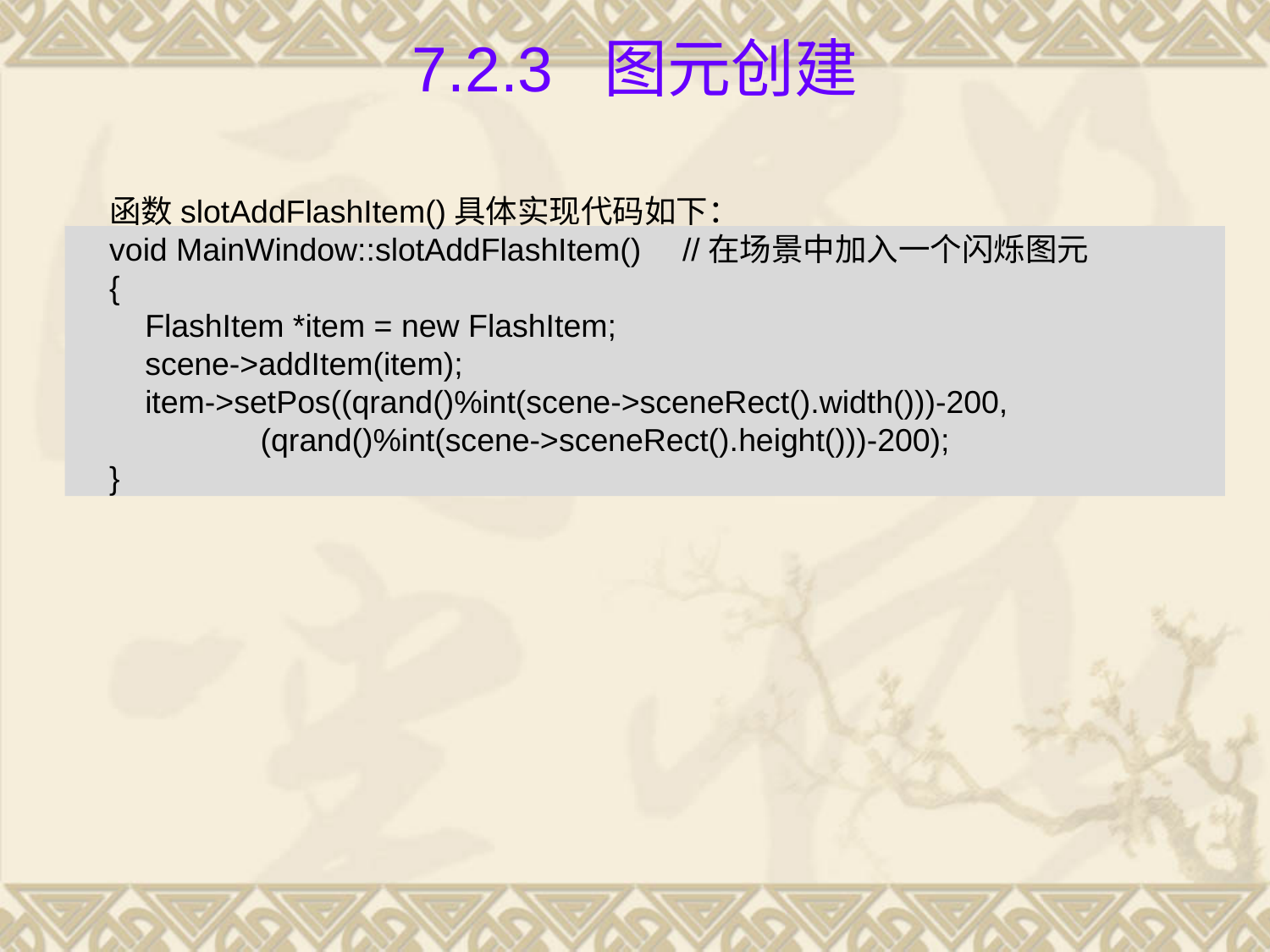

# 7.2.3  图元创建
函数slotAddFlashItem()具体实现代码如下：
void MainWindow::slotAddFlashItem()  	//在场景中加入一个闪烁图元
{
    FlashItem *item = new FlashItem;
    scene->addItem(item);
    item->setPos((qrand()%int(scene->sceneRect().width()))-200,
                 (qrand()%int(scene->sceneRect().height()))-200);
}